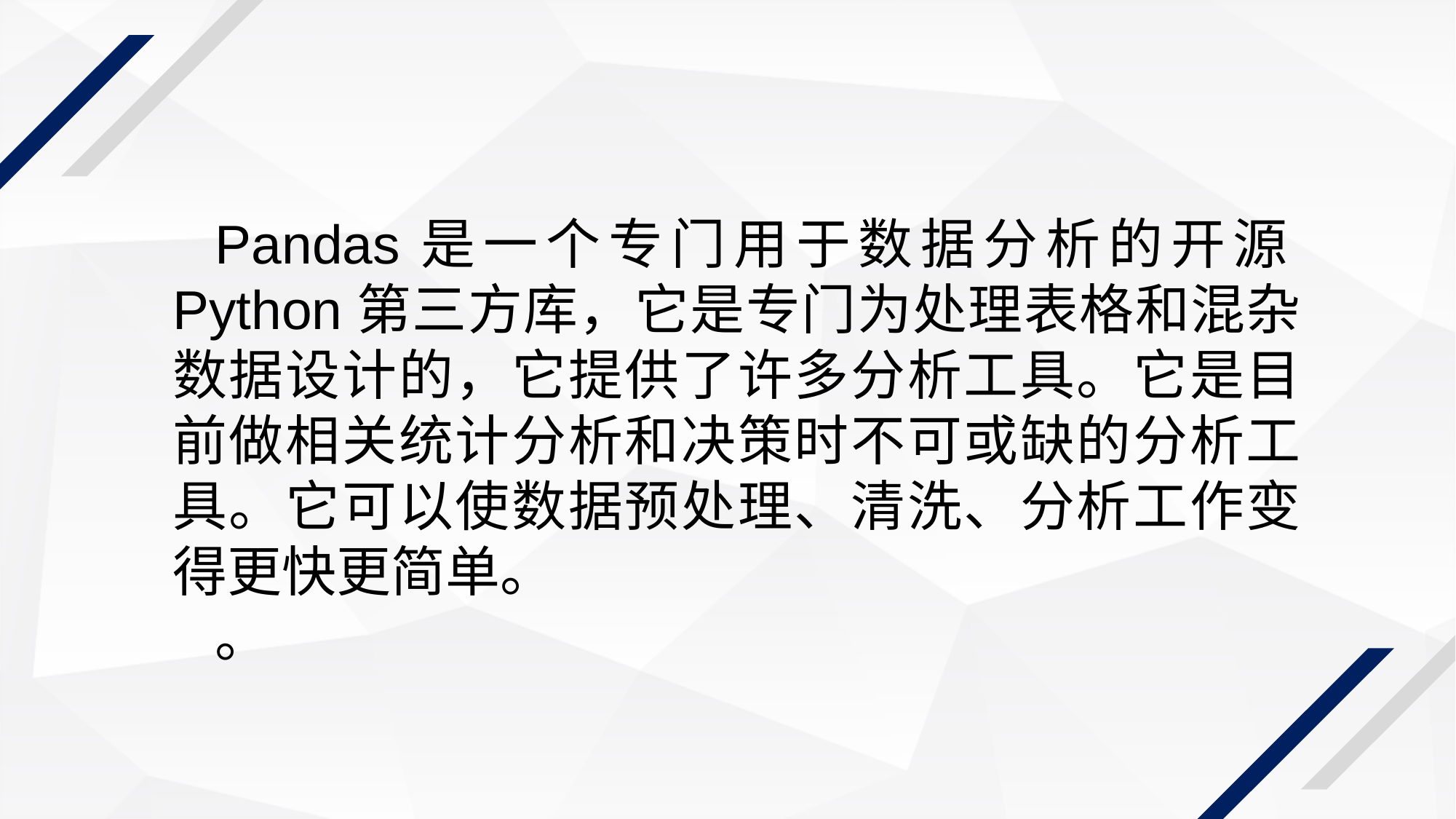

Pandas是一个专门用于数据分析的开源Python第三方库，它是专门为处理表格和混杂数据设计的，它提供了许多分析工具。它是目前做相关统计分析和决策时不可或缺的分析工具。它可以使数据预处理、清洗、分析工作变得更快更简单。
。